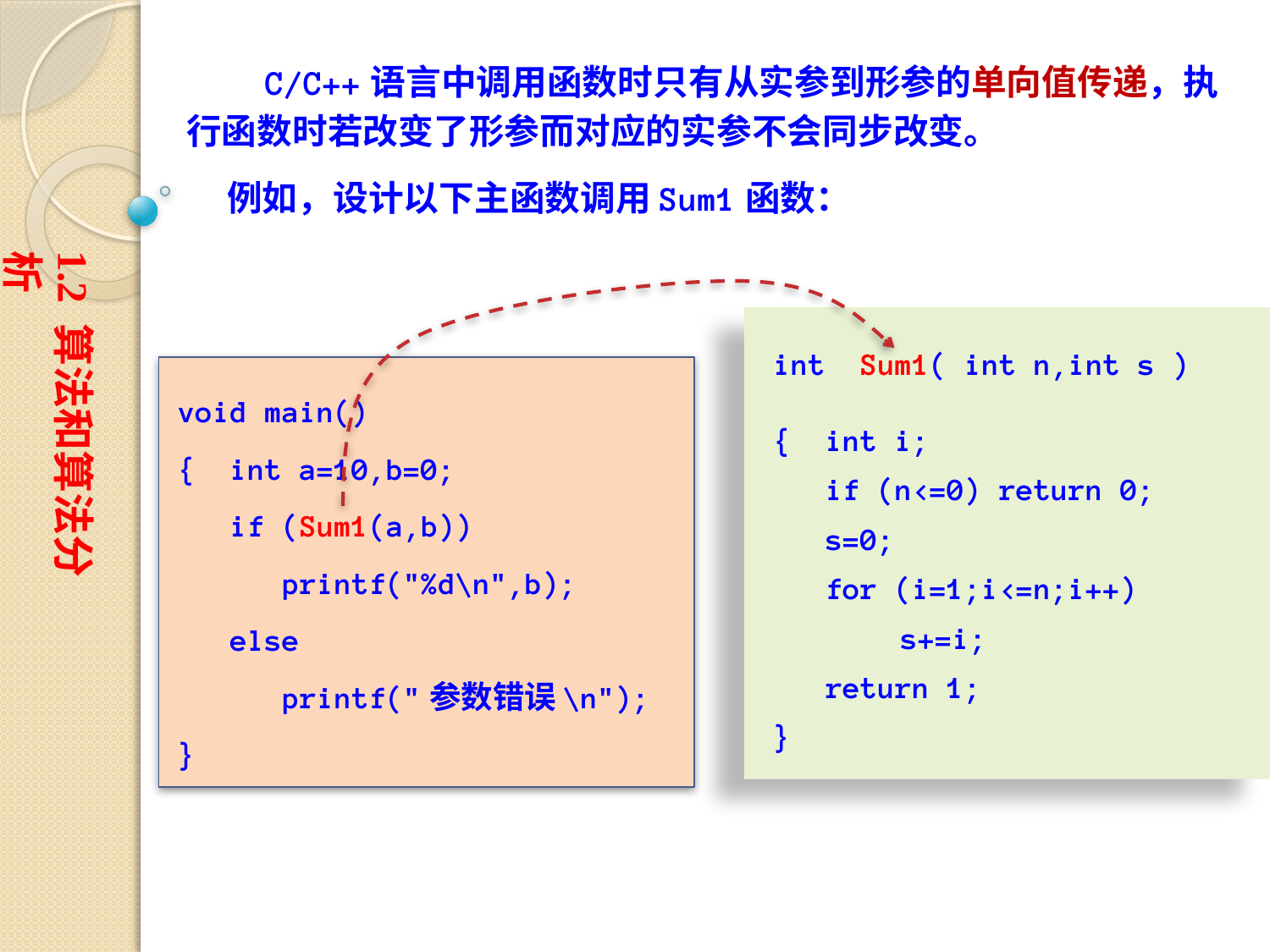

C/C++语言中调用函数时只有从实参到形参的单向值传递，执行函数时若改变了形参而对应的实参不会同步改变。
    例如，设计以下主函数调用Sum1函数：
1.2 算法和算法分析

int  Sum1( int n,int s )
{  int i;
   if (n<=0) return 0;
   s=0;
   for (i=1;i<=n;i++)
	s+=i;
   return 1;
}
void main()
{  int a=10,b=0;
   if (Sum1(a,b))
      printf("%d\n",b);
   else
      printf("参数错误\n");
}